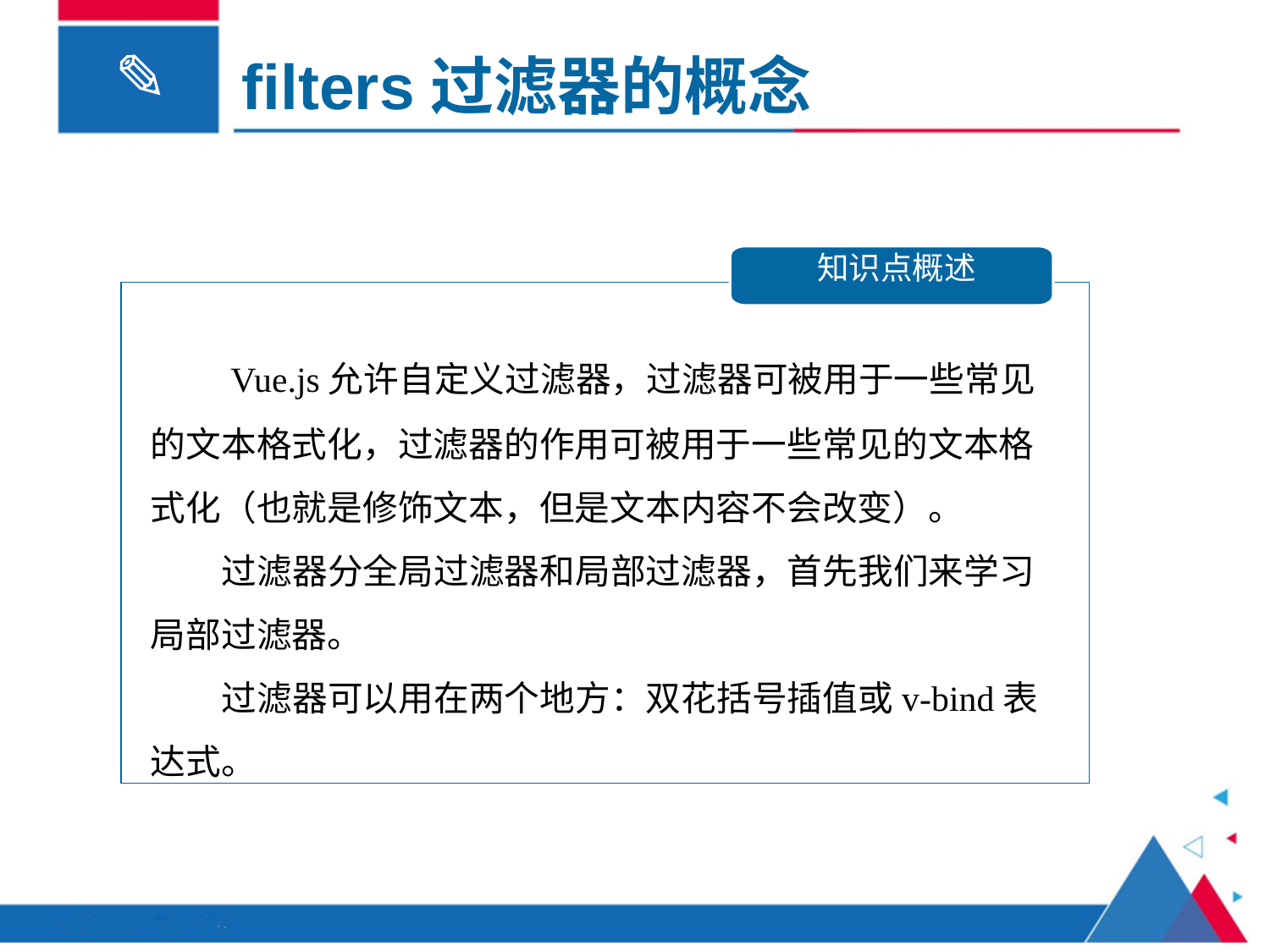

filters过滤器的概念
知识点概述

        Vue.js允许自定义过滤器，过滤器可被用于一些常见的文本格式化，过滤器的作用可被用于一些常见的文本格式化（也就是修饰文本，但是文本内容不会改变）。
        过滤器分全局过滤器和局部过滤器，首先我们来学习局部过滤器。
        过滤器可以用在两个地方：双花括号插值或v-bind表达式。